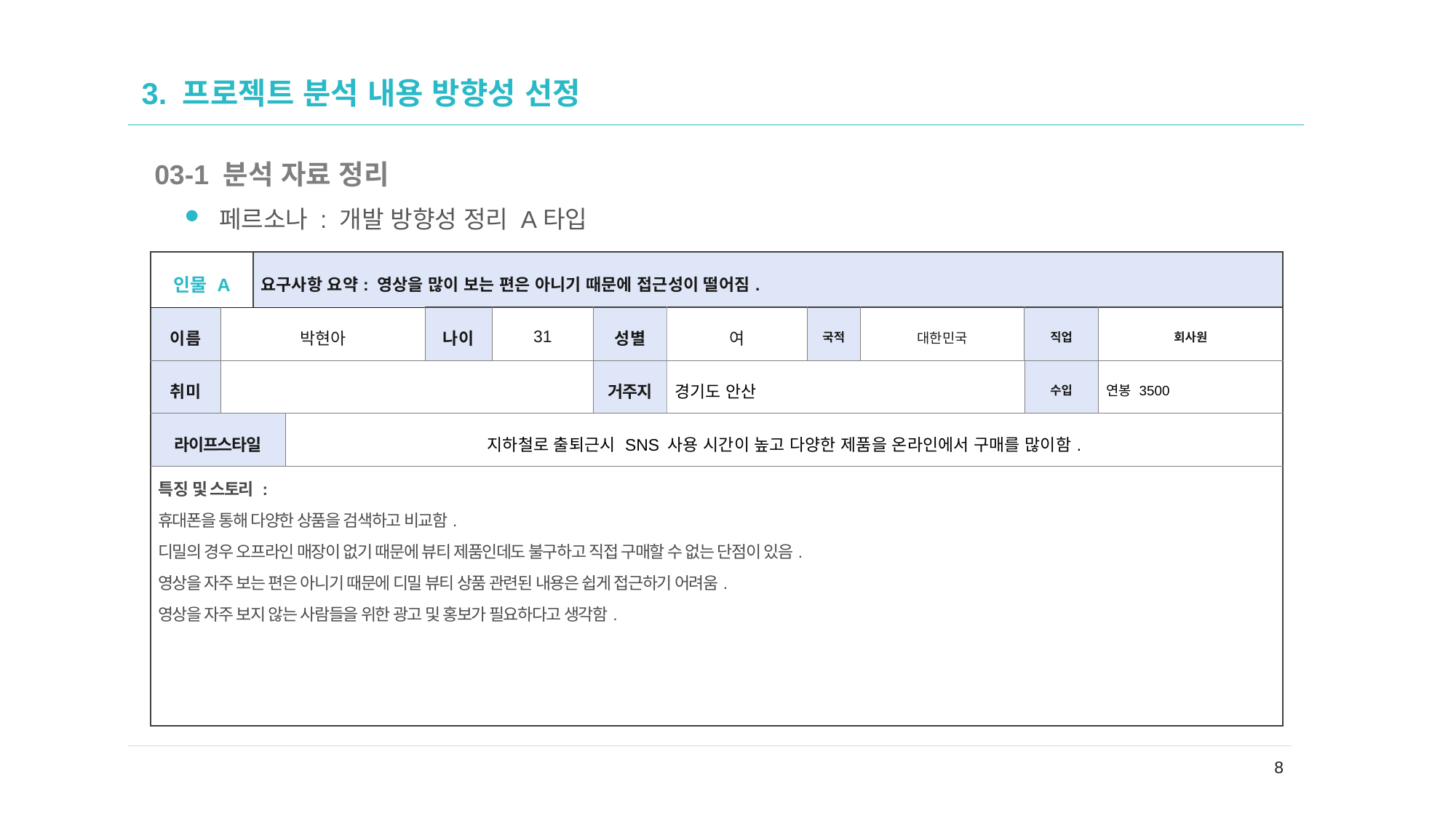

02
# 3. 프로젝트 분석 내용 방향성 선정
03-1 분석 자료 정리
페르소나 : 개발 방향성 정리 A타입
| 인물 A |  | 요구사항 요약: 영상을 많이 보는 편은 아니기 때문에 접근성이 떨어짐. |  |  |  |  |  |  |  |  |  |
| --- | --- | --- | --- | --- | --- | --- | --- | --- | --- | --- | --- |
| 이름 | 박현아 |  |  | 나이 | 31 | 성별 | 여 | 국적 | 대한민국 | 직업 | 회사원 |
| 취미 |  |  |  |  |  | 거주지 | 경기도 안산 |  |  | 수입 | 연봉 3500 |
| 라이프스타일 |  |  | 지하철로 출퇴근시 SNS 사용 시간이 높고 다양한 제품을 온라인에서 구매를 많이함. |  |  |  |  |  |  |  |  |
| 특징 및 스토리 : 휴대폰을 통해 다양한 상품을 검색하고 비교함. 디밀의 경우 오프라인 매장이 없기 때문에 뷰티 제품인데도 불구하고 직접 구매할 수 없는 단점이 있음. 영상을 자주 보는 편은 아니기 때문에 디밀 뷰티 상품 관련된 내용은 쉽게 접근하기 어려움. 영상을 자주 보지 않는 사람들을 위한 광고 및 홍보가 필요하다고 생각함. |  |  |  |  |  |  |  |  |  |  |  |
8